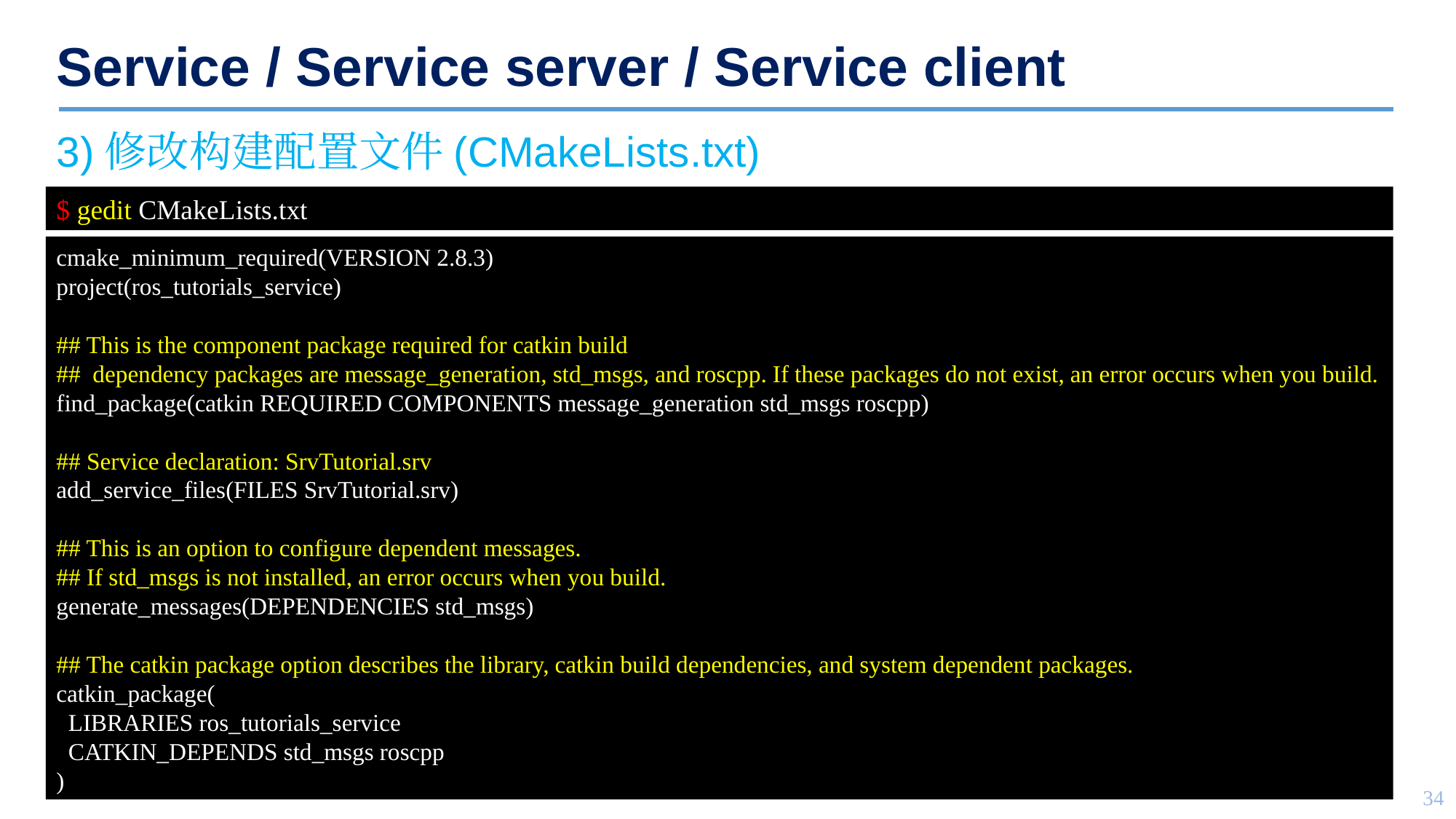

# Service / Service server / Service client
3)修改构建配置文件(CMakeLists.txt)
$ gedit CMakeLists.txt
cmake_minimum_required(VERSION 2.8.3)
project(ros_tutorials_service)

## This is the component package required for catkin build
##  dependency packages are message_generation, std_msgs, and roscpp. If these packages do not exist, an error occurs when you build.
find_package(catkin REQUIRED COMPONENTS message_generation std_msgs roscpp)

## Service declaration: SrvTutorial.srv
add_service_files(FILES SrvTutorial.srv)

## This is an option to configure dependent messages.
## If std_msgs is not installed, an error occurs when you build.
generate_messages(DEPENDENCIES std_msgs)

## The catkin package option describes the library, catkin build dependencies, and system dependent packages.
catkin_package(
  LIBRARIES ros_tutorials_service
  CATKIN_DEPENDS std_msgs roscpp
)
34